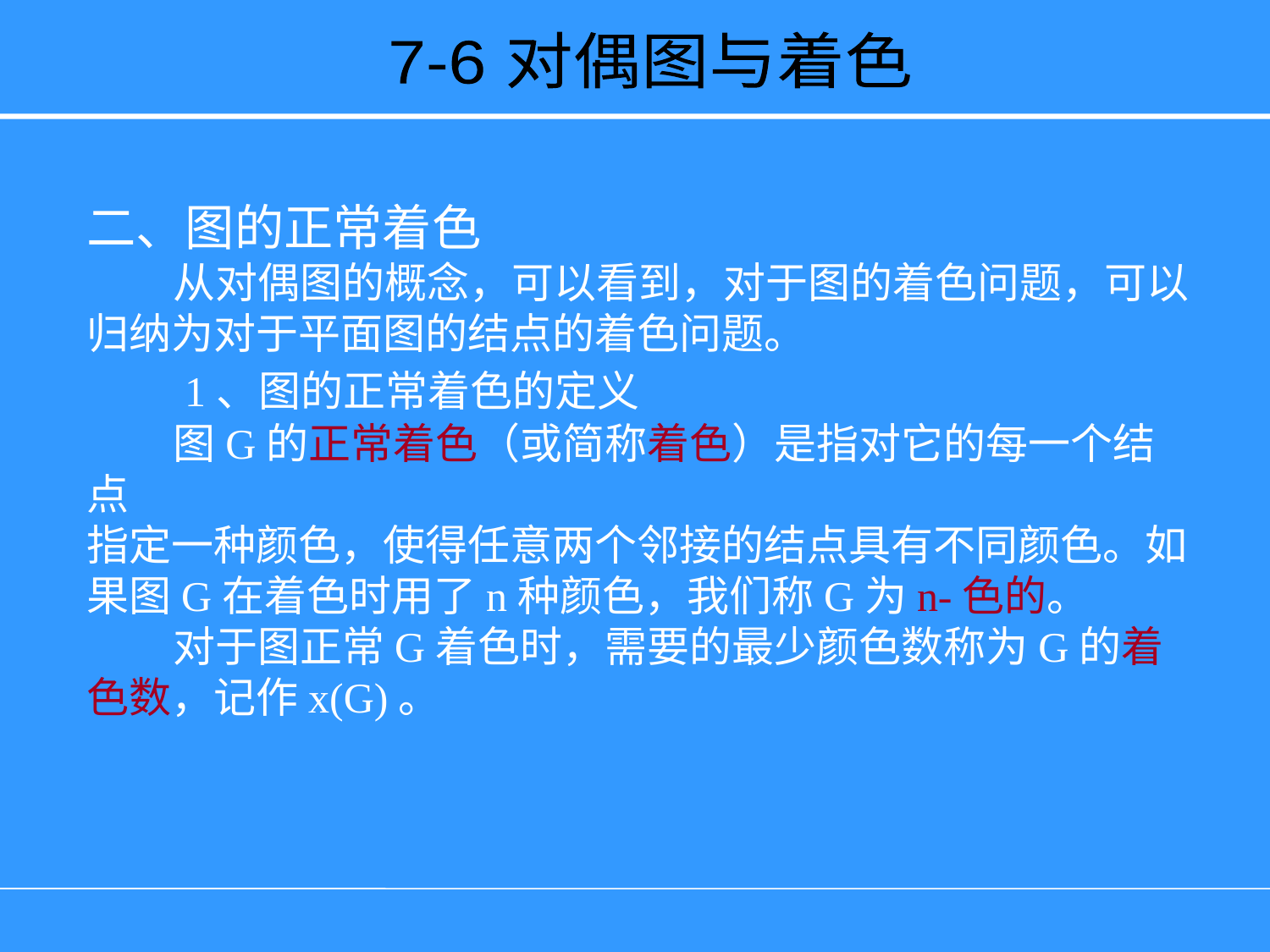

7-6 对偶图与着色

二、图的正常着色
        从对偶图的概念，可以看到，对于图的着色问题，可以
归纳为对于平面图的结点的着色问题。
        1、图的正常着色的定义
        图G的正常着色（或简称着色）是指对它的每一个结点
指定一种颜色，使得任意两个邻接的结点具有不同颜色。如
果图G在着色时用了n种颜色，我们称G为n-色的。
        对于图正常G着色时，需要的最少颜色数称为G的着色数，记作x(G)。